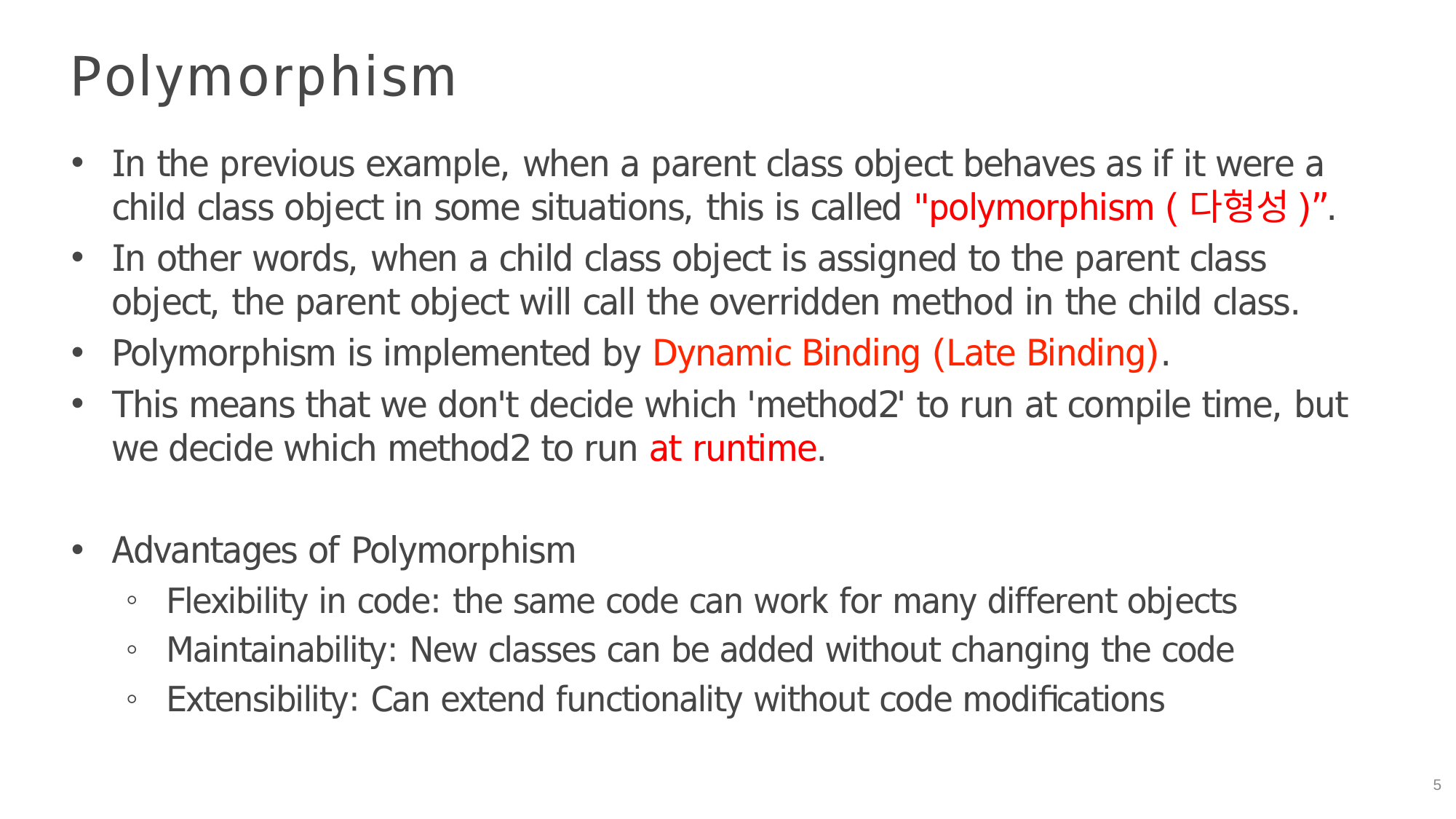

# Polymorphism
In the previous example, when a parent class object behaves as if it were a child class object in some situations, this is called "polymorphism (다형성)”.
In other words, when a child class object is assigned to the parent class object, the parent object will call the overridden method in the child class.
Polymorphism is implemented by Dynamic Binding (Late Binding).
This means that we don't decide which 'method2' to run at compile time, but we decide which method2 to run at runtime.

Advantages of Polymorphism
Flexibility in code: the same code can work for many different objects
Maintainability: New classes can be added without changing the code
Extensibility: Can extend functionality without code modifications
5